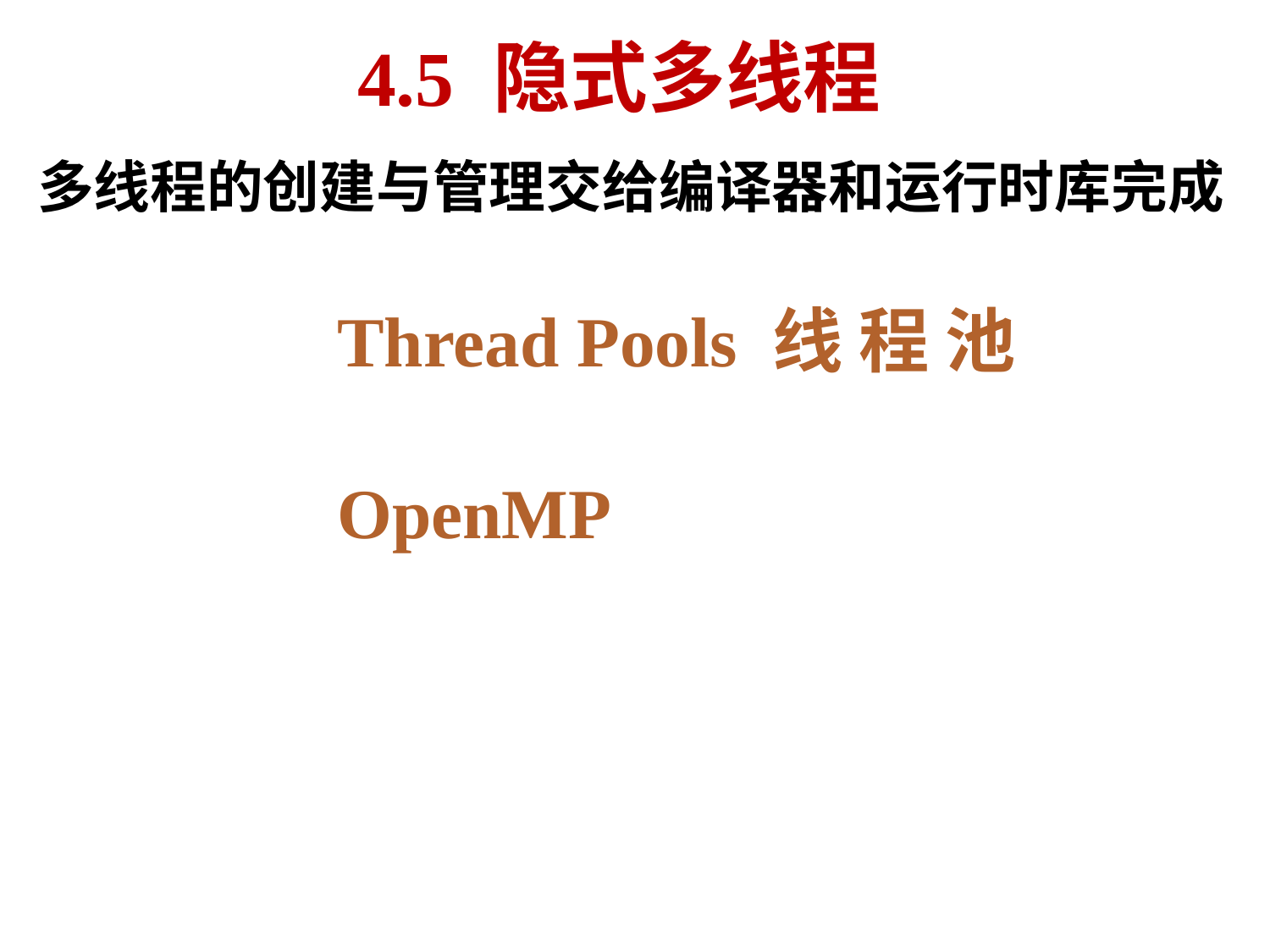

4.5 隐式多线程
多线程的创建与管理交给编译器和运行时库完成
Thread Pools 线 程 池
OpenMP